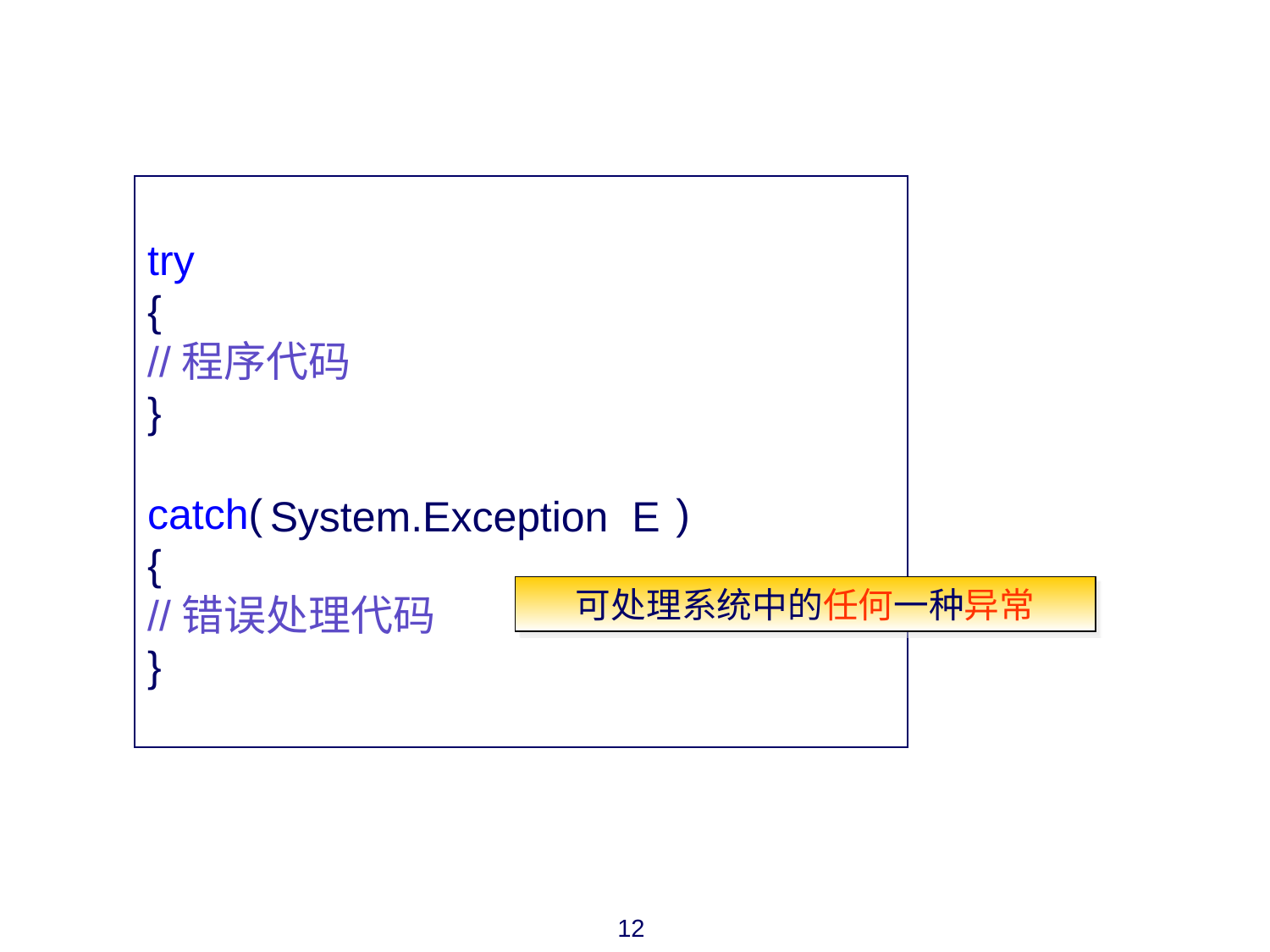

try
{
//程序代码
}

catch(                                   )
{
//错误处理代码
}

System.Exception  E
可处理系统中的任何一种异常
12